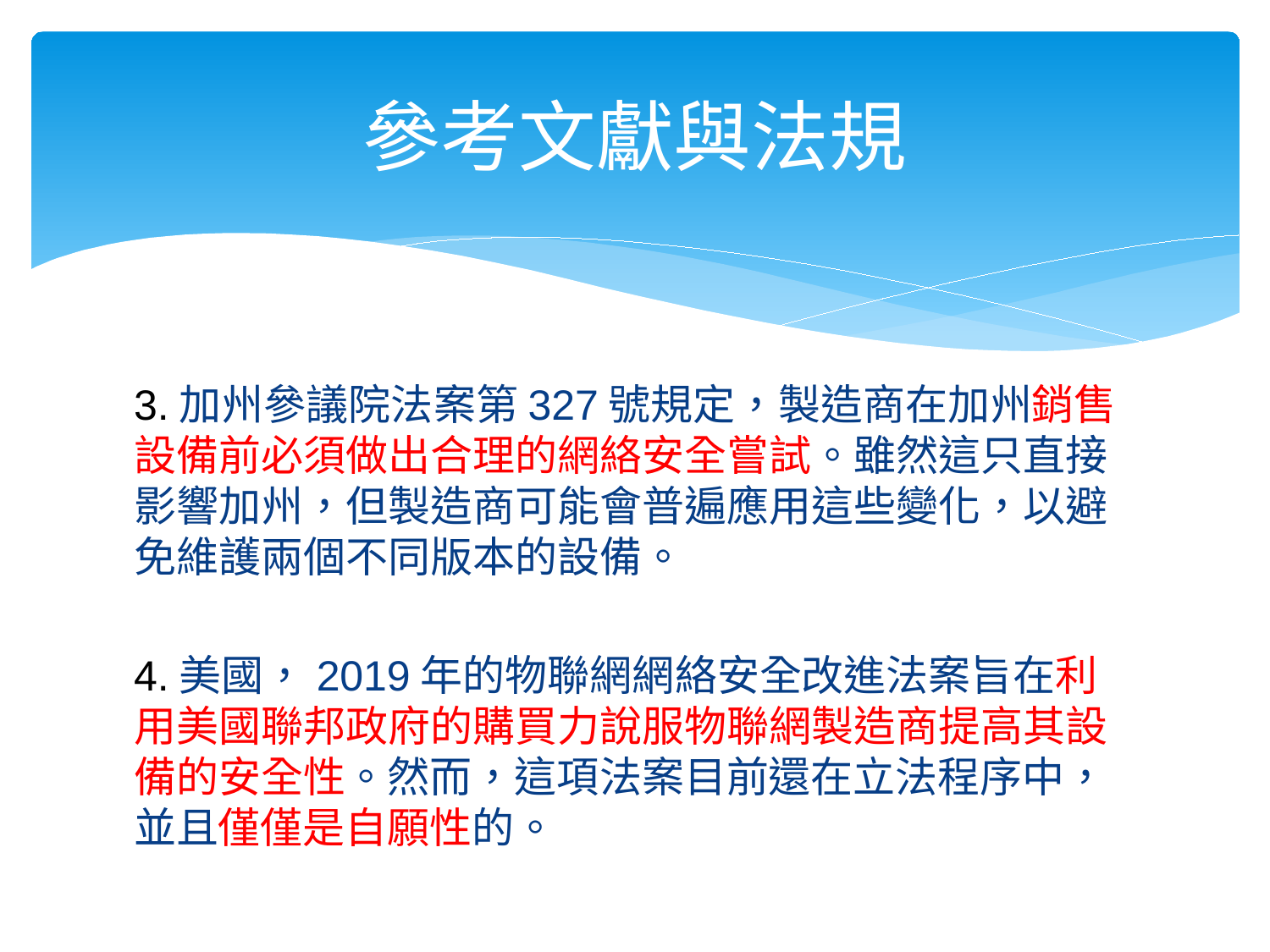

# 參考文獻與法規
3.加州參議院法案第327號規定，製造商在加州銷售設備前必須做出合理的網絡安全嘗試。雖然這只直接影響加州，但製造商可能會普遍應用這些變化，以避免維護兩個不同版本的設備。

4.美國，2019年的物聯網網絡安全改進法案旨在利用美國聯邦政府的購買力說服物聯網製造商提高其設備的安全性。然而，這項法案目前還在立法程序中，並且僅僅是自願性的。